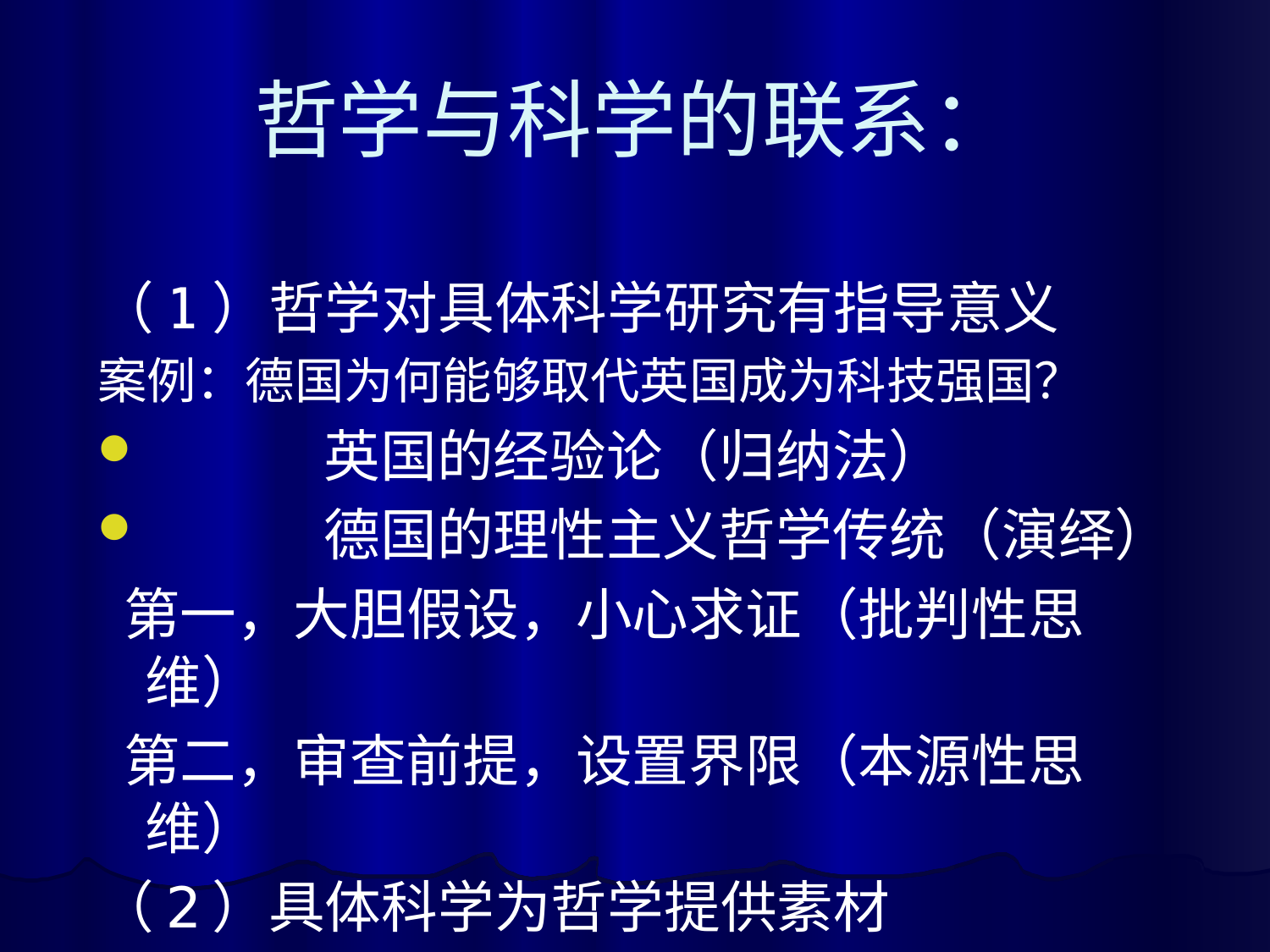

# 哲学与科学的联系：
（1）哲学对具体科学研究有指导意义
案例：德国为何能够取代英国成为科技强国？
             英国的经验论（归纳法）
             德国的理性主义哲学传统（演绎）
 第一，大胆假设，小心求证（批判性思维）
 第二，审查前提，设置界限（本源性思维）
（2）具体科学为哲学提供素材